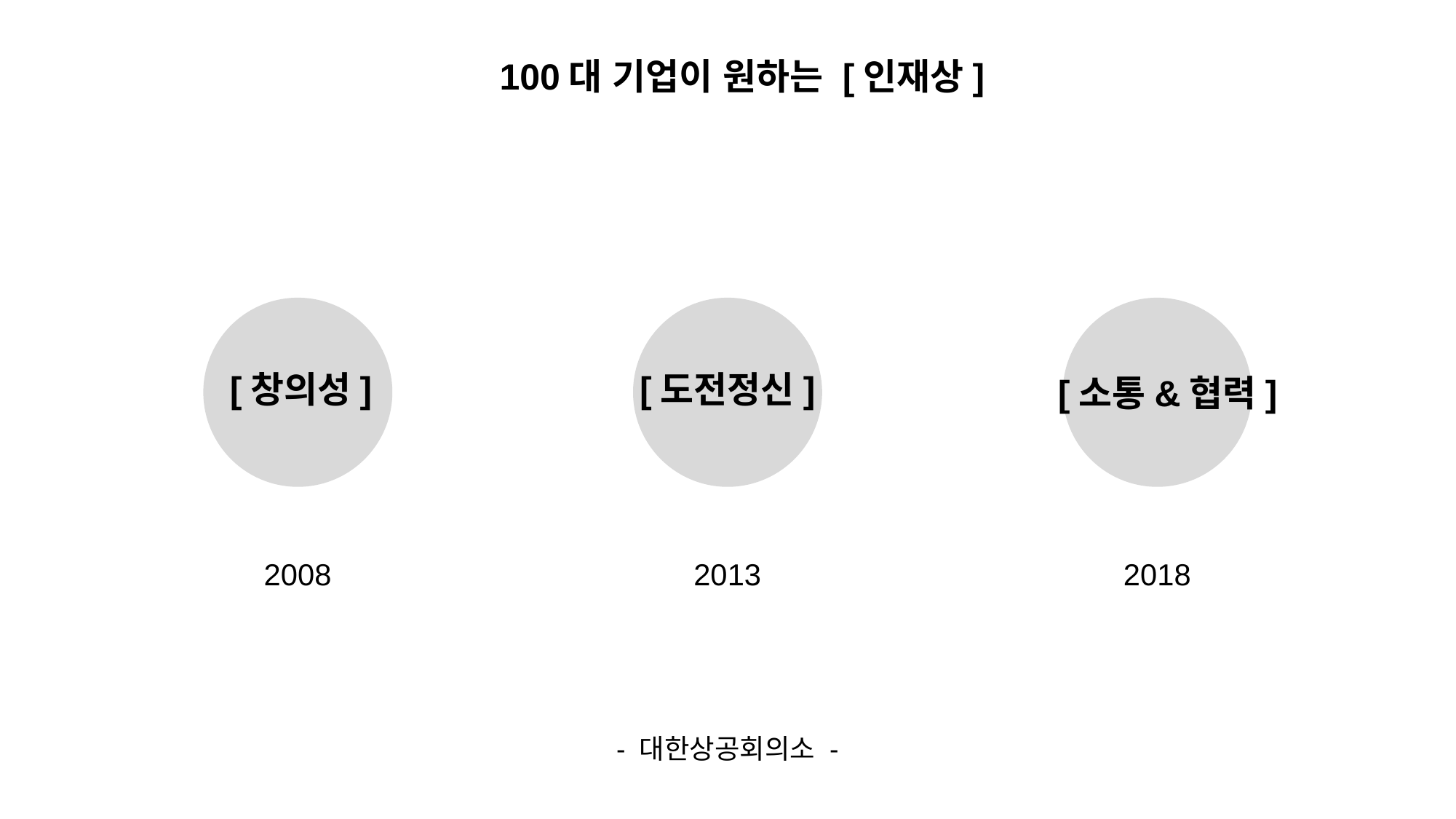

100대 기업이 원하는 [인재상]

[창의성]
[도전정신]
[소통&협력]
2008
2013
2018
- 대한상공회의소 -